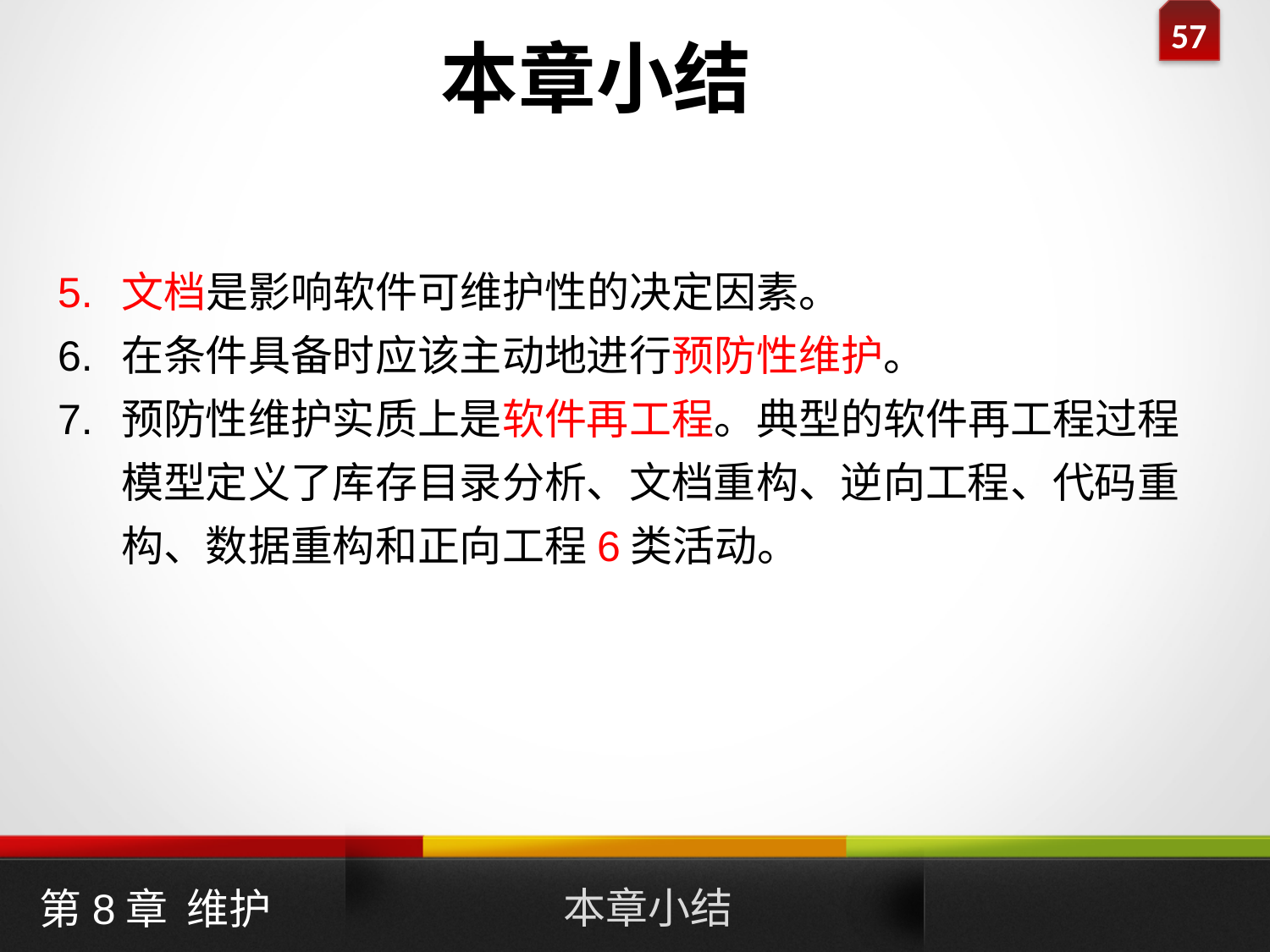

本章小结
文档是影响软件可维护性的决定因素。
在条件具备时应该主动地进行预防性维护。
预防性维护实质上是软件再工程。典型的软件再工程过程模型定义了库存目录分析、文档重构、逆向工程、代码重构、数据重构和正向工程6类活动。
本章小结